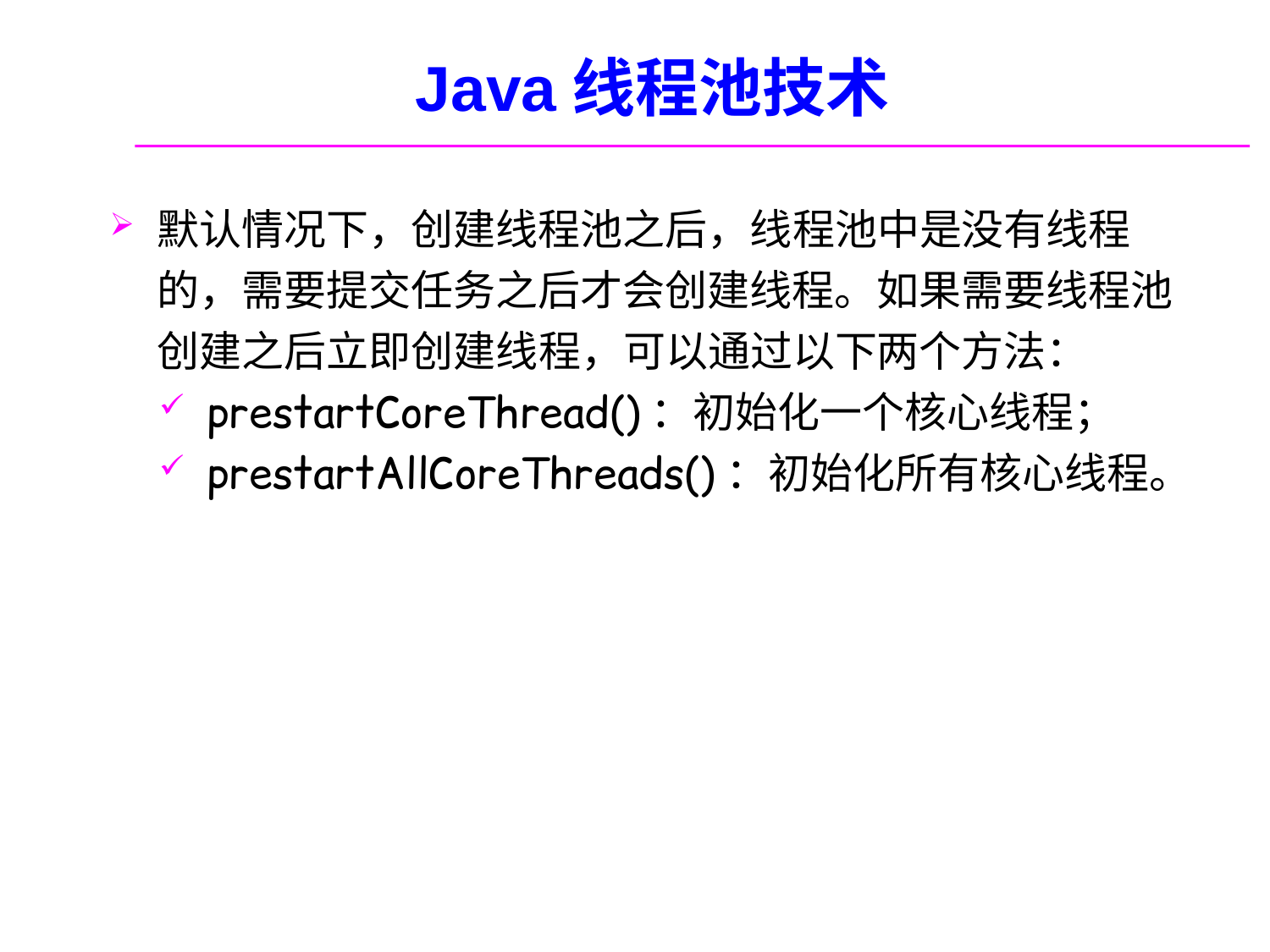

# Java线程池技术
默认情况下，创建线程池之后，线程池中是没有线程的，需要提交任务之后才会创建线程。如果需要线程池创建之后立即创建线程，可以通过以下两个方法：
prestartCoreThread()：初始化一个核心线程；
prestartAllCoreThreads()：初始化所有核心线程。
56